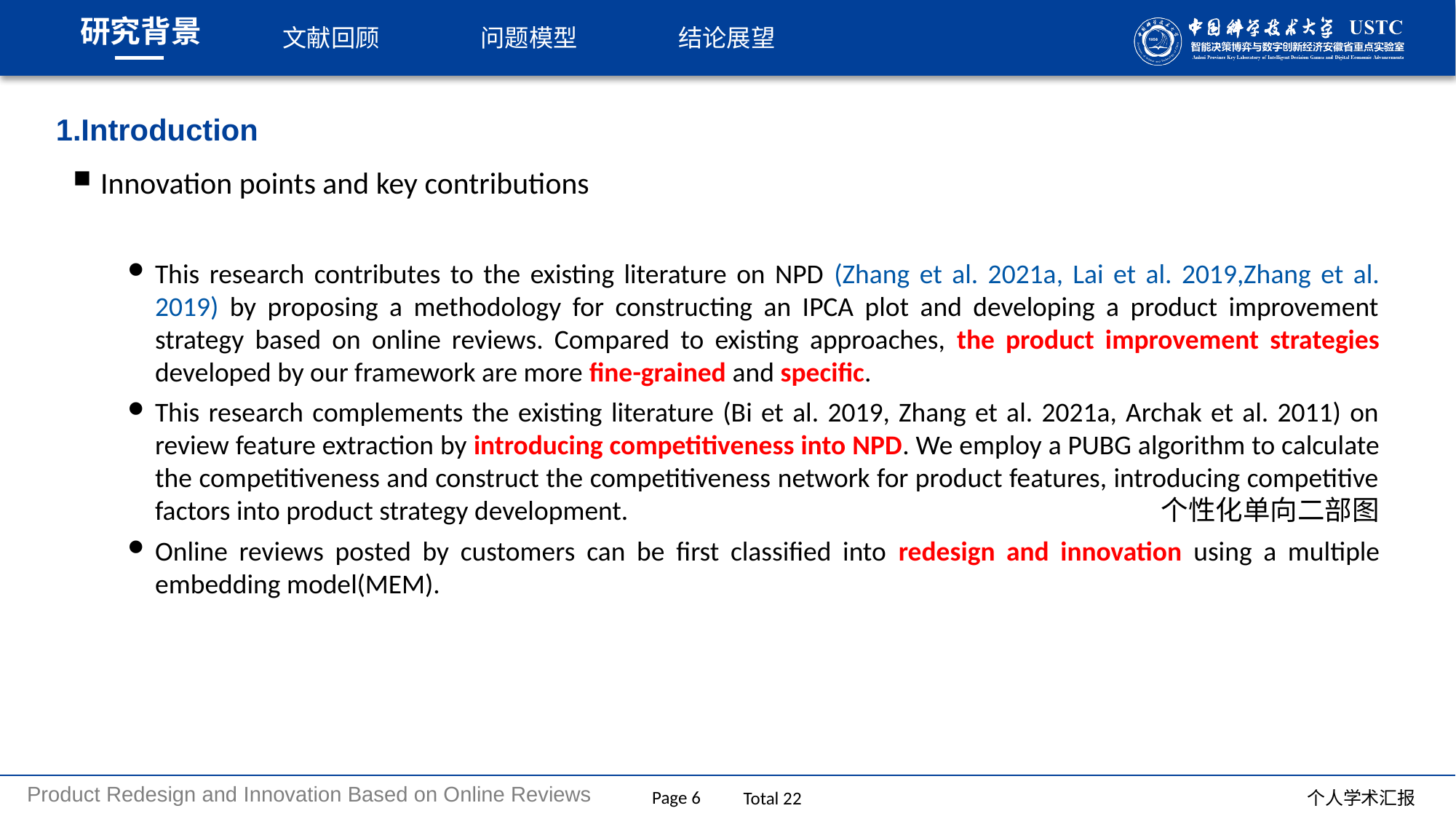

# 1.Introduction
Innovation points and key contributions

This research contributes to the existing literature on NPD (Zhang et al. 2021a, Lai et al. 2019,Zhang et al. 2019) by proposing a methodology for constructing an IPCA plot and developing a product improvement strategy based on online reviews. Compared to existing approaches, the product improvement strategies developed by our framework are more fine-grained and specific.
This research complements the existing literature (Bi et al. 2019, Zhang et al. 2021a, Archak et al. 2011) on review feature extraction by introducing competitiveness into NPD. We employ a PUBG algorithm to calculate the competitiveness and construct the competitiveness network for product features, introducing competitive factors into product strategy development.                                                                                     个性化单向二部图
Online reviews posted by customers can be first classified into redesign and innovation using a multiple embedding model(MEM).
Page 6